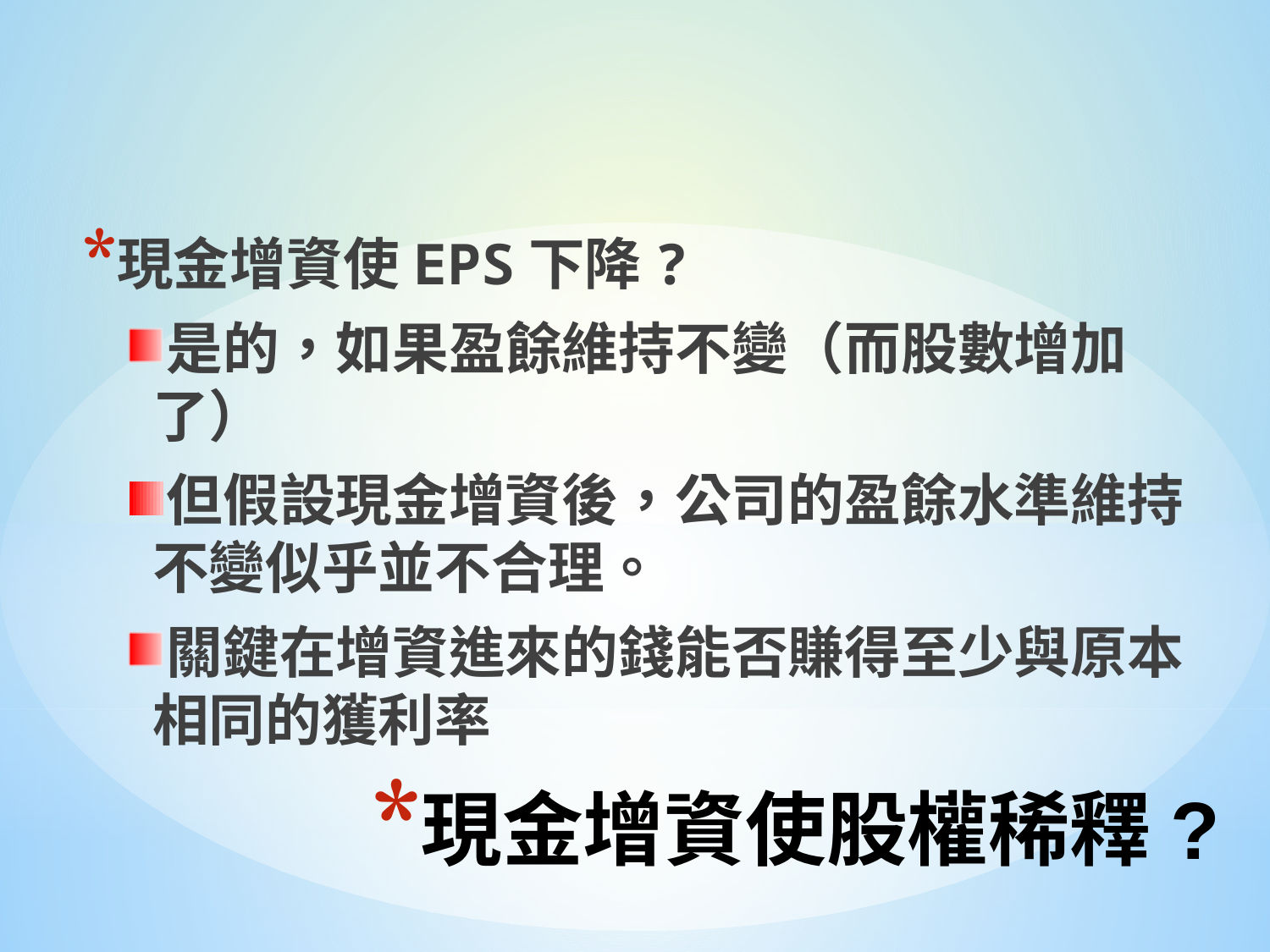

現金增資使EPS下降?
是的，如果盈餘維持不變（而股數增加了）
但假設現金增資後，公司的盈餘水準維持不變似乎並不合理。
關鍵在增資進來的錢能否賺得至少與原本相同的獲利率

# 現金增資使股權稀釋?